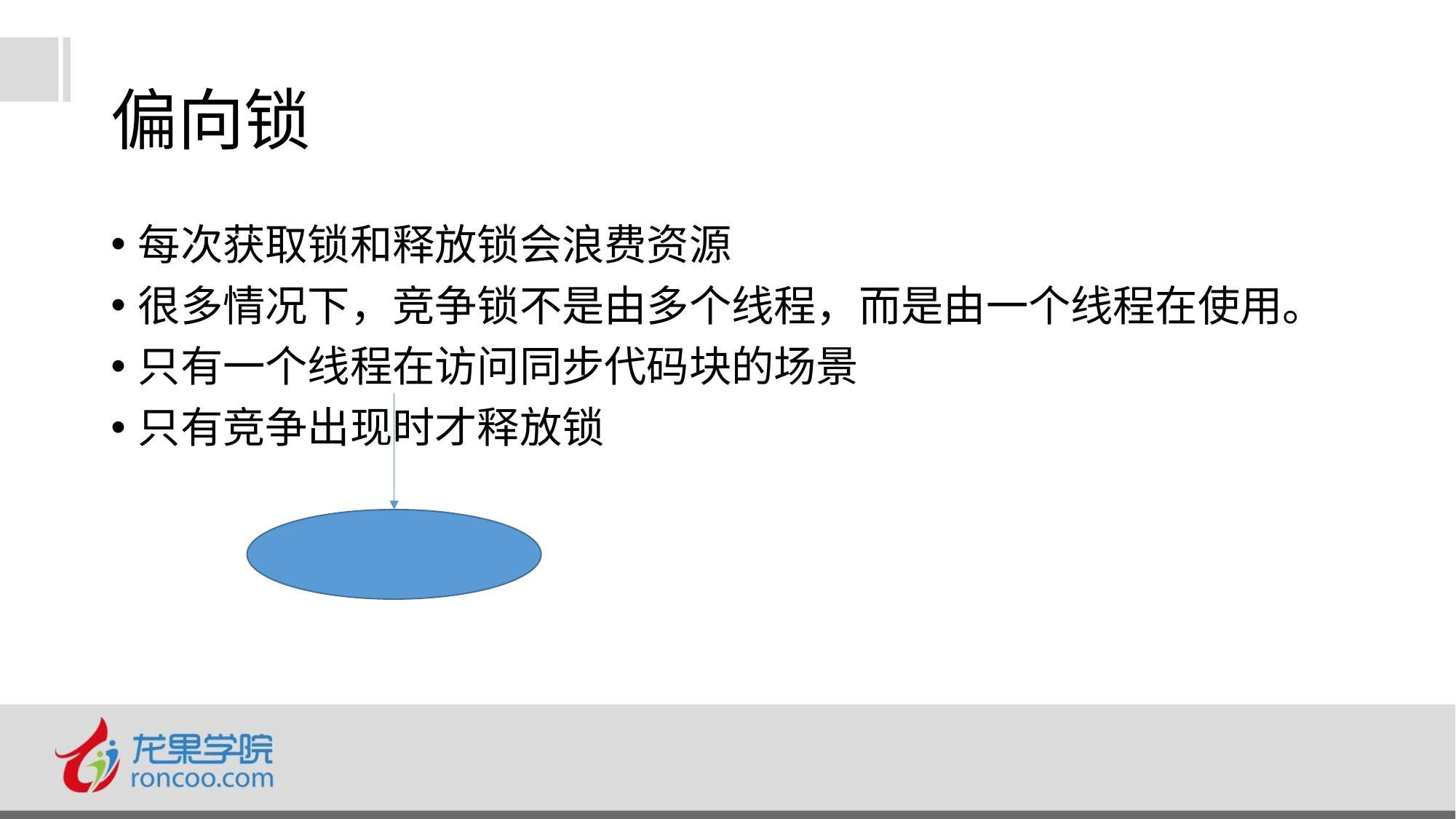

# 偏向锁
每次获取锁和释放锁会浪费资源
很多情况下，竞争锁不是由多个线程，而是由一个线程在使用。
只有一个线程在访问同步代码块的场景
只有竞争出现时才释放锁